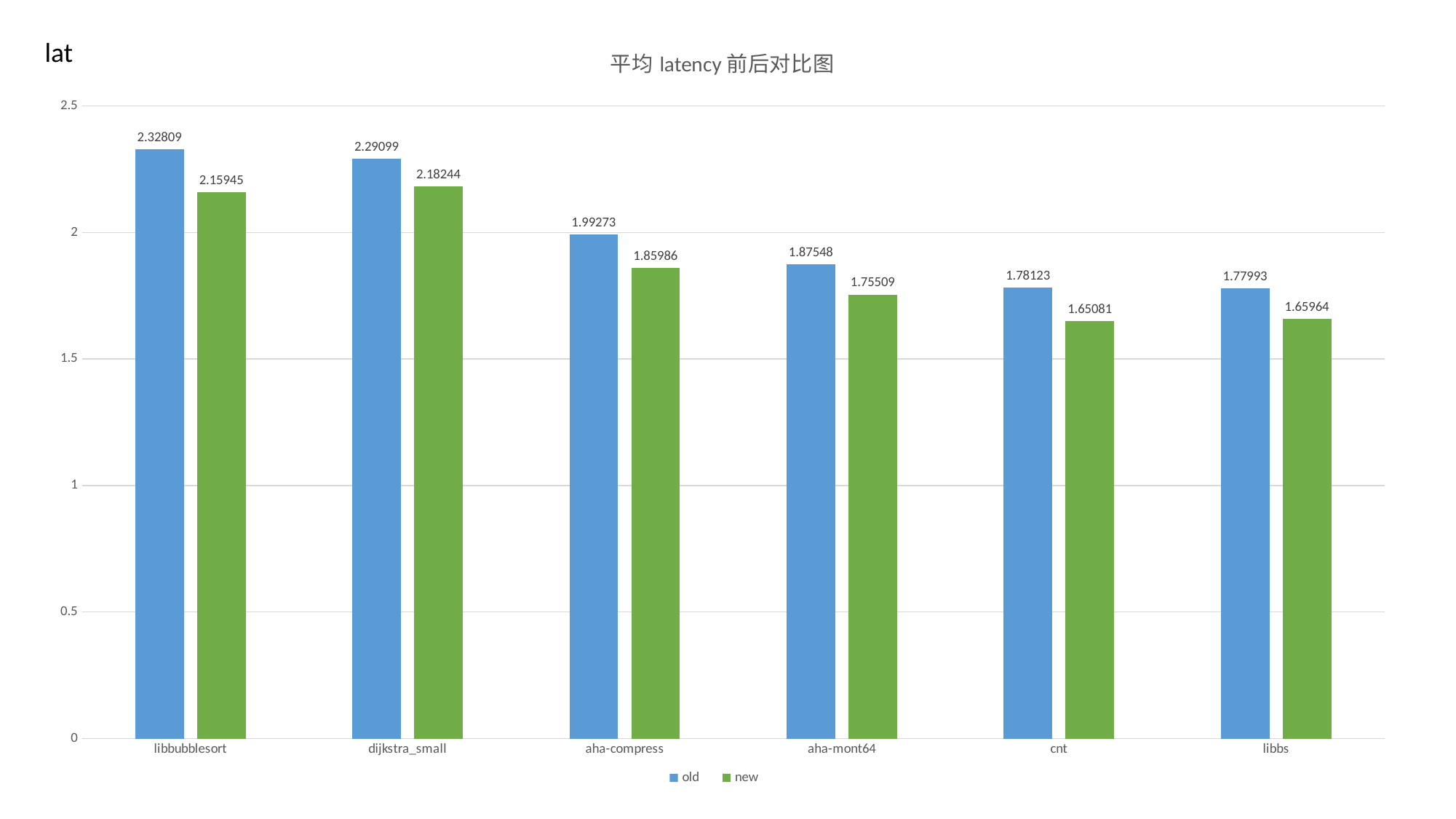

### Chart: 平均latency前后对比图

| Category | old | new |
|---|---|---|
| libbubblesort | 2.32809 | 2.15945 |
| dijkstra_small | 2.29099 | 2.18244 |
| aha-compress | 1.99273 | 1.85986 |
| aha-mont64 | 1.87548 | 1.75509 |
| cnt | 1.78123 | 1.65081 |
| libbs | 1.77993 | 1.65964 |
lat